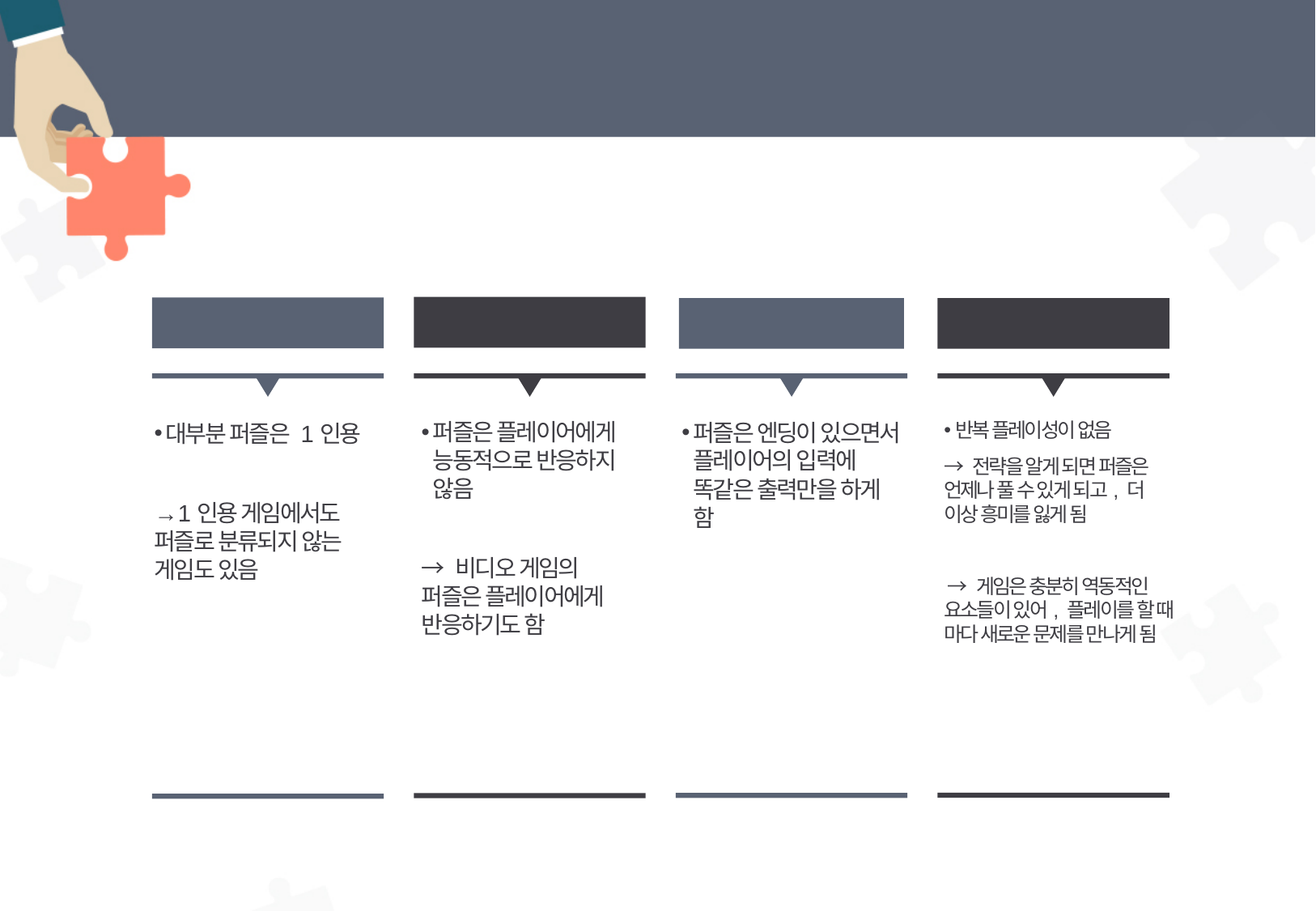

# 퍼즐은 게임일까?
수동적
1인용
똑같은 엔딩
반복 플레이성

퍼즐은 플레이어에게 능동적으로 반응하지 않음

→ 비디오 게임의 퍼즐은 플레이어에게 반응하기도 함
퍼즐은 엔딩이 있으면서 플레이어의 입력에 똑같은 출력만을 하게 함
반복 플레이성이 없음
→ 전략을 알게 되면 퍼즐은 언제나 풀 수 있게 되고, 더 이상 흥미를 잃게 됨

 → 게임은 충분히 역동적인 요소들이 있어, 플레이를 할 때 마다 새로운 문제를 만나게 됨
대부분 퍼즐은 1인용

→1인용 게임에서도 퍼즐로 분류되지 않는 게임도 있음